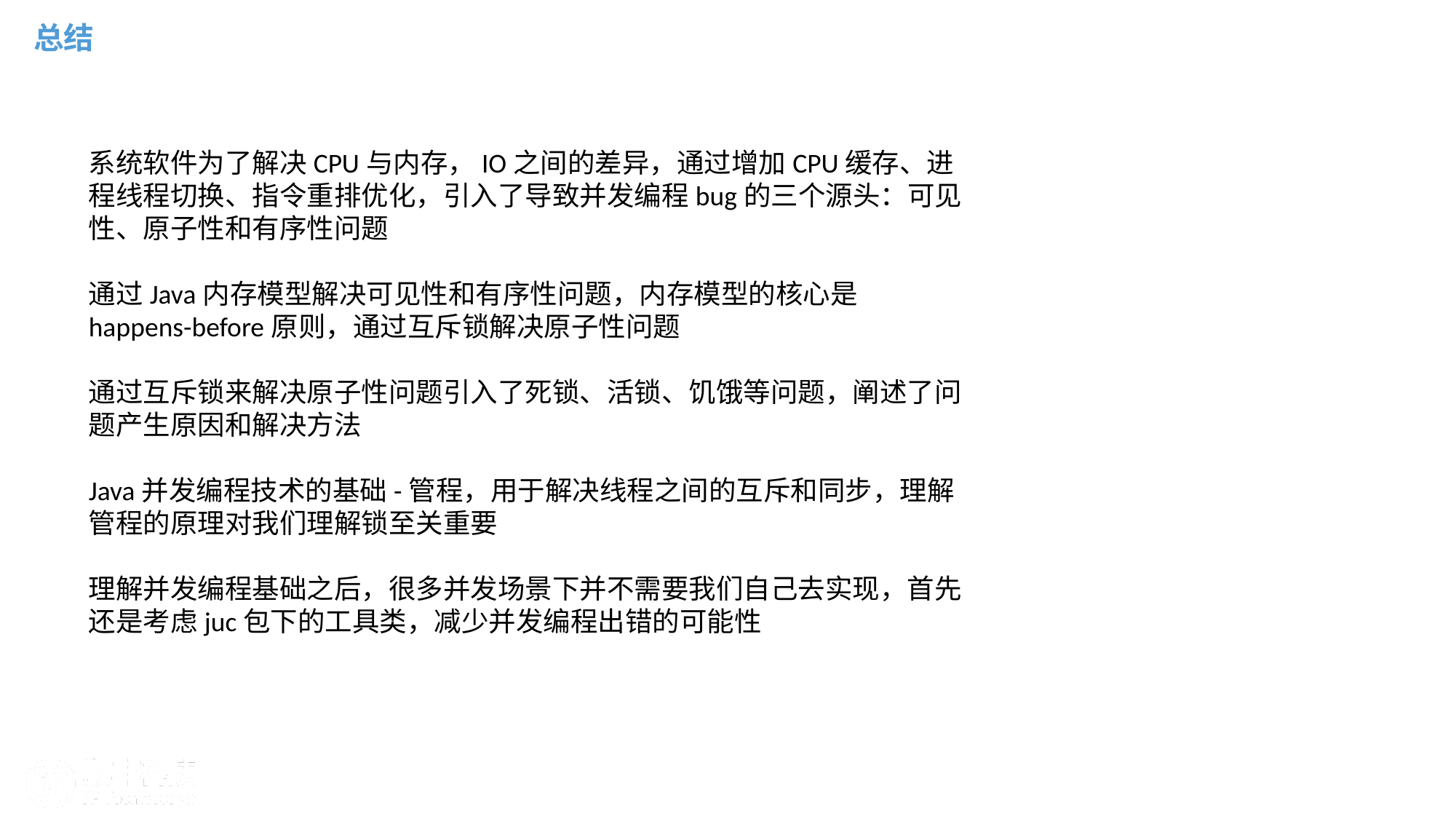

总结
系统软件为了解决CPU与内存，IO之间的差异，通过增加CPU缓存、进程线程切换、指令重排优化，引入了导致并发编程bug的三个源头：可见性、原子性和有序性问题

通过Java内存模型解决可见性和有序性问题，内存模型的核心是happens-before原则，通过互斥锁解决原子性问题

通过互斥锁来解决原子性问题引入了死锁、活锁、饥饿等问题，阐述了问题产生原因和解决方法

Java并发编程技术的基础-管程，用于解决线程之间的互斥和同步，理解管程的原理对我们理解锁至关重要

理解并发编程基础之后，很多并发场景下并不需要我们自己去实现，首先还是考虑juc包下的工具类，减少并发编程出错的可能性